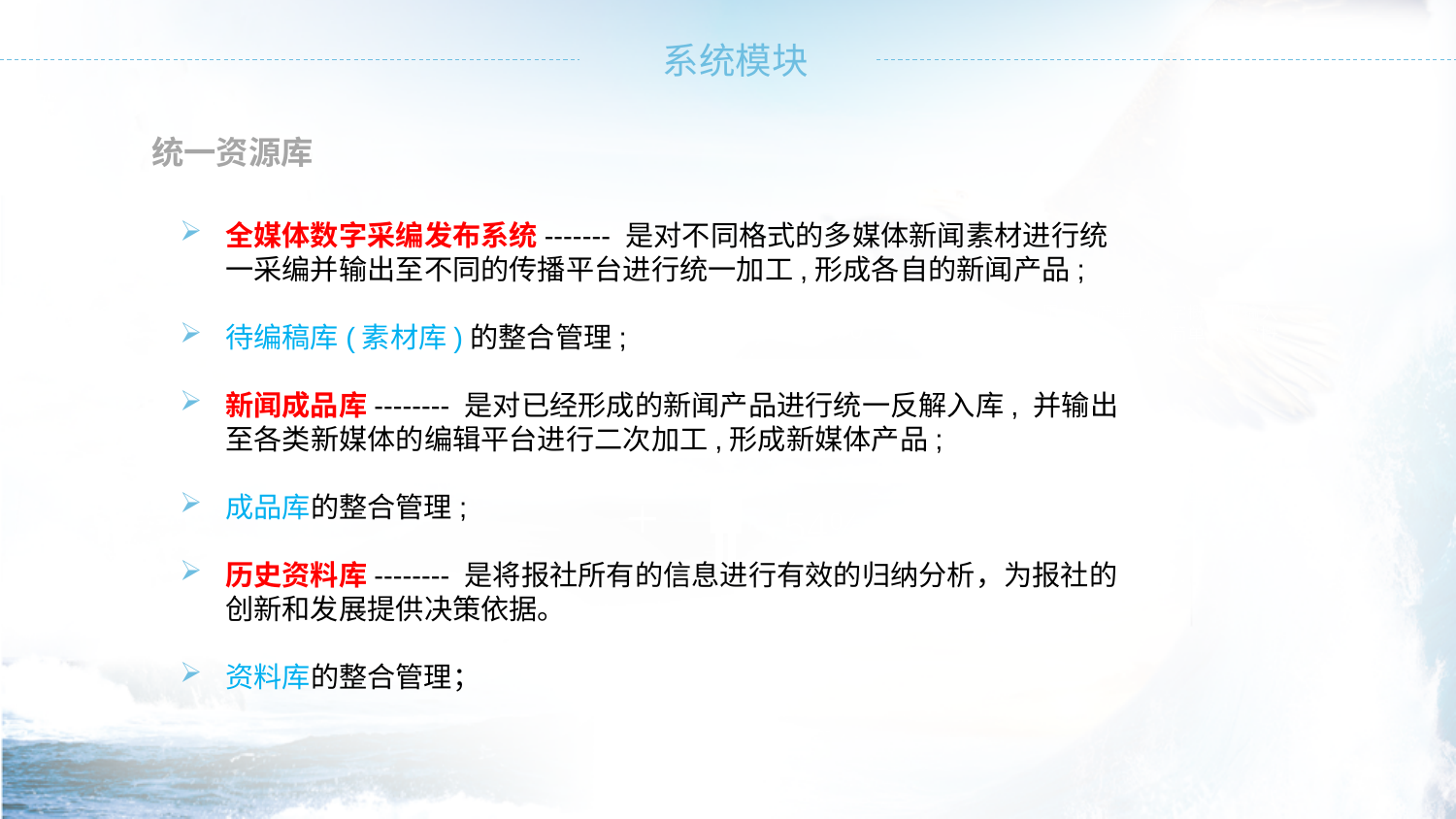

统一资源库
全媒体数字采编发布系统------- 是对不同格式的多媒体新闻素材进行统一采编并输出至不同的传播平台进行统一加工,形成各自的新闻产品;

待编稿库(素材库)的整合管理;

新闻成品库-------- 是对已经形成的新闻产品进行统一反解入库, 并输出至各类新媒体的编辑平台进行二次加工,形成新媒体产品;

成品库的整合管理;

历史资料库-------- 是将报社所有的信息进行有效的归纳分析，为报社的创新和发展提供决策依据。

资料库的整合管理；

36%
这里输入简单的文字概述里输入简单文字概述输入简单的文字概述

这里输入简单的文字概述里输入简单文字概述输入简单的文字概述
这里输入简单的文字概述里输入简单文字概述输入简单的文字概述

54%